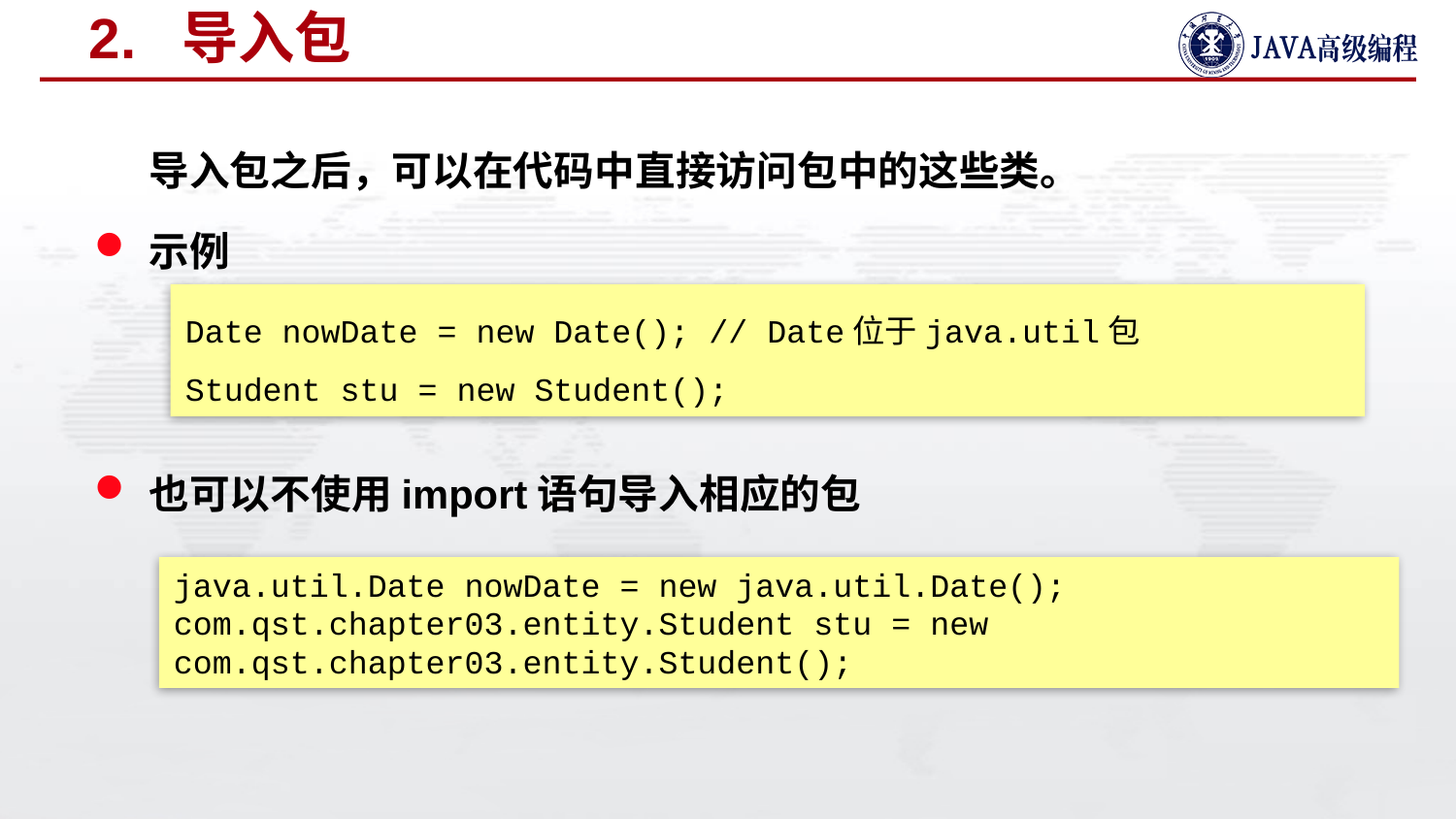

# 2.  导入包
	导入包之后，可以在代码中直接访问包中的这些类。
示例

也可以不使用import语句导入相应的包
Date nowDate = new Date(); // Date位于java.util包
Student stu = new Student();
java.util.Date nowDate = new java.util.Date();
com.qst.chapter03.entity.Student stu = new 		com.qst.chapter03.entity.Student();